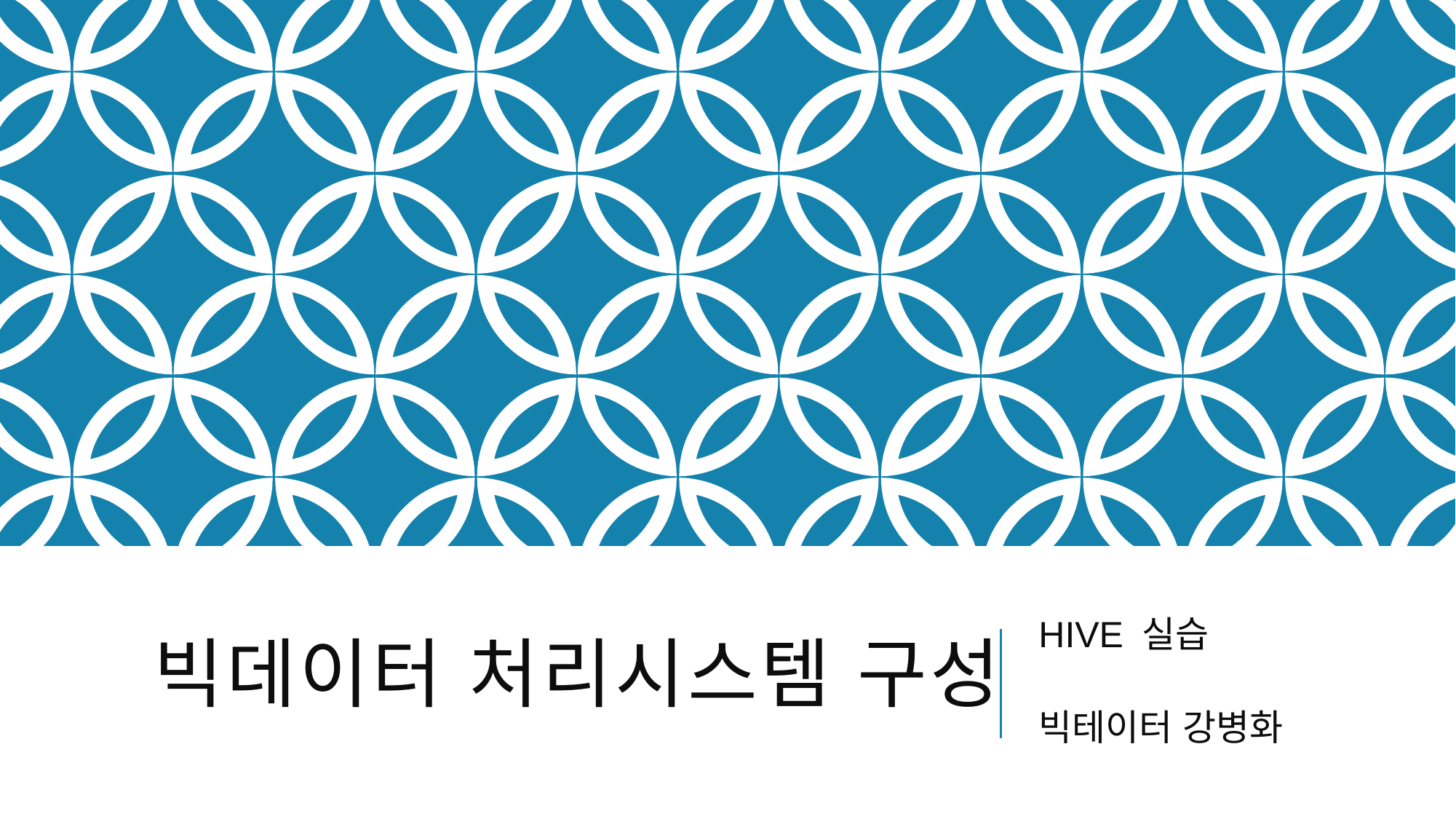

# 빅데이터 처리시스템 구성
HIVE 실습

빅테이터 강병화